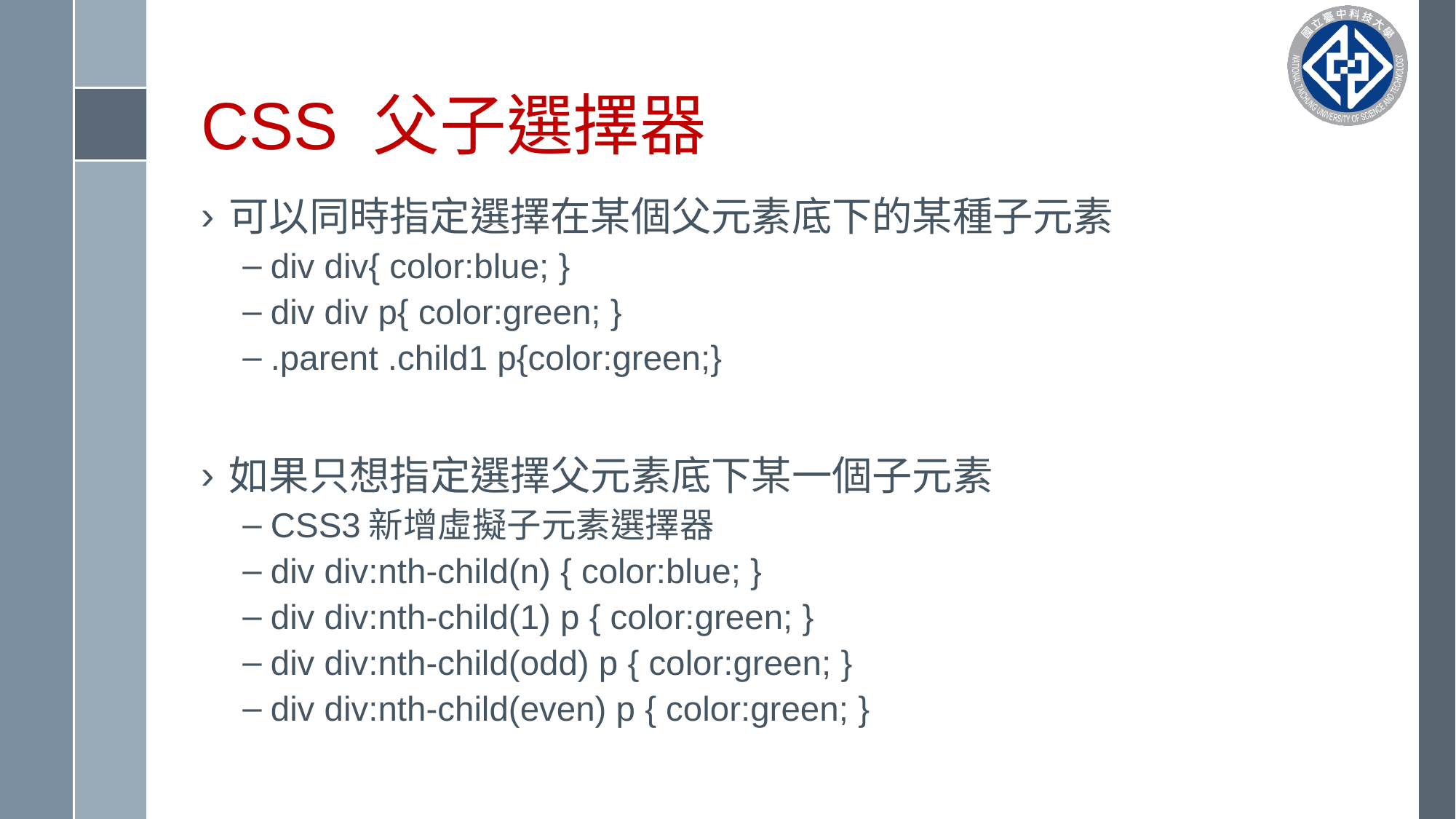

# CSS 父子選擇器
可以同時指定選擇在某個父元素底下的某種子元素
div div{ color:blue; }
div div p{ color:green; }
.parent .child1 p{color:green;}

如果只想指定選擇父元素底下某一個子元素
CSS3新增虛擬子元素選擇器
div div:nth-child(n) { color:blue; }
div div:nth-child(1) p { color:green; }
div div:nth-child(odd) p { color:green; }
div div:nth-child(even) p { color:green; }